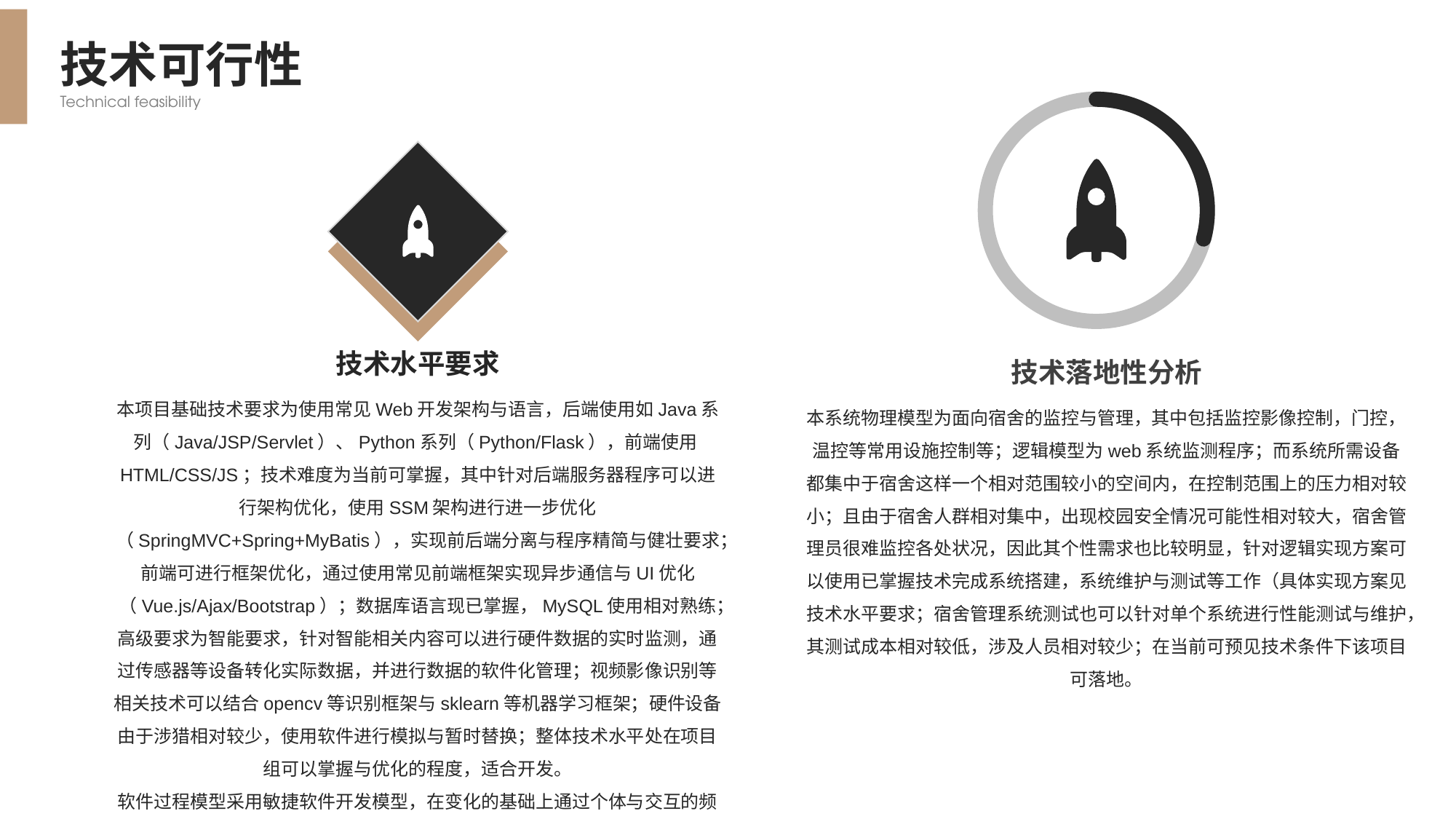

技术可行性
Technical feasibility

技术水平要求
本项目基础技术要求为使用常见Web开发架构与语言，后端使用如Java系列（Java/JSP/Servlet）、Python系列（Python/Flask），前端使用HTML/CSS/JS；技术难度为当前可掌握，其中针对后端服务器程序可以进行架构优化，使用SSM架构进行进一步优化（SpringMVC+Spring+MyBatis），实现前后端分离与程序精简与健壮要求；前端可进行框架优化，通过使用常见前端框架实现异步通信与UI优化（Vue.js/Ajax/Bootstrap）；数据库语言现已掌握，MySQL使用相对熟练；高级要求为智能要求，针对智能相关内容可以进行硬件数据的实时监测，通过传感器等设备转化实际数据，并进行数据的软件化管理；视频影像识别等相关技术可以结合opencv等识别框架与sklearn等机器学习框架；硬件设备由于涉猎相对较少，使用软件进行模拟与暂时替换；整体技术水平处在项目组可以掌握与优化的程度，适合开发。
软件过程模型采用敏捷软件开发模型，在变化的基础上通过个体与交互的频繁与可使用软件的发布来得到软件反馈。
技术落地性分析
本系统物理模型为面向宿舍的监控与管理，其中包括监控影像控制，门控，温控等常用设施控制等；逻辑模型为web系统监测程序；而系统所需设备都集中于宿舍这样一个相对范围较小的空间内，在控制范围上的压力相对较小；且由于宿舍人群相对集中，出现校园安全情况可能性相对较大，宿舍管理员很难监控各处状况，因此其个性需求也比较明显，针对逻辑实现方案可以使用已掌握技术完成系统搭建，系统维护与测试等工作（具体实现方案见
技术水平要求；宿舍管理系统测试也可以针对单个系统进行性能测试与维护，其测试成本相对较低，涉及人员相对较少；在当前可预见技术条件下该项目可落地。